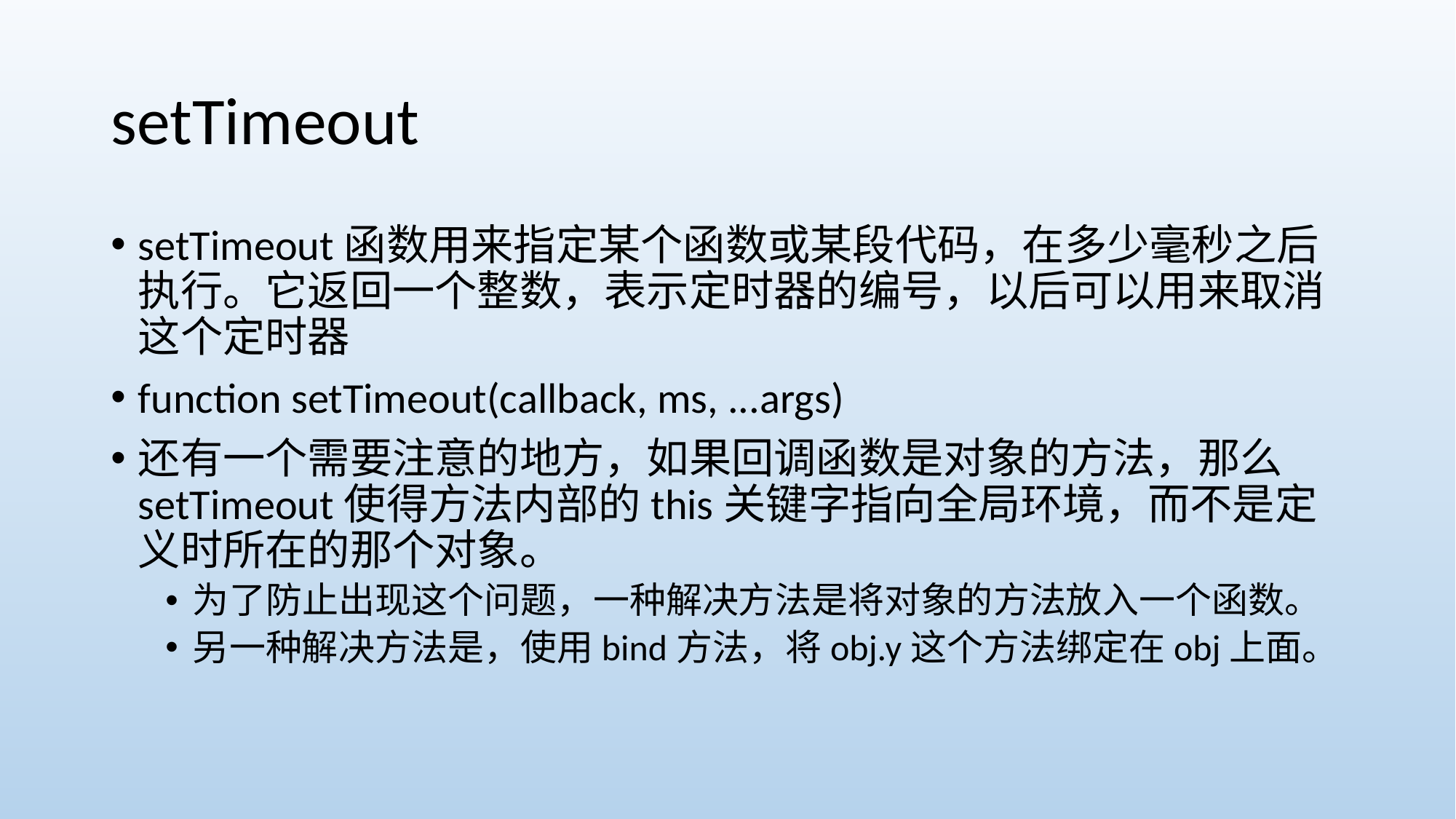

# setTimeout
setTimeout函数用来指定某个函数或某段代码，在多少毫秒之后执行。它返回一个整数，表示定时器的编号，以后可以用来取消这个定时器
function setTimeout(callback, ms, ...args)
还有一个需要注意的地方，如果回调函数是对象的方法，那么setTimeout使得方法内部的this关键字指向全局环境，而不是定义时所在的那个对象。
为了防止出现这个问题，一种解决方法是将对象的方法放入一个函数。
另一种解决方法是，使用bind方法，将obj.y这个方法绑定在obj上面。